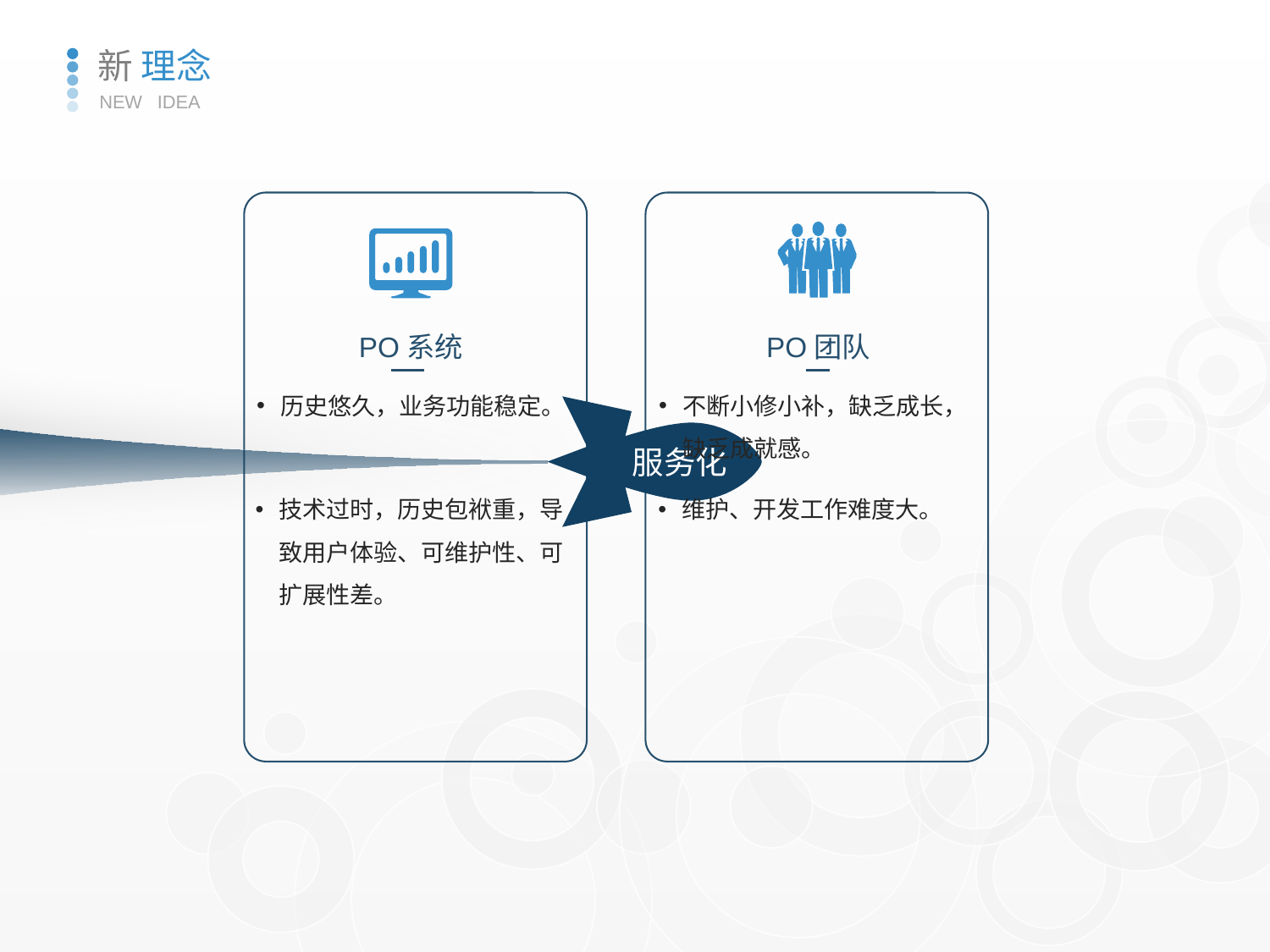

服务化

新 理念
NEW   IDEA

PO系统
PO团队
历史悠久，业务功能稳定。
不断小修小补，缺乏成长，缺乏成就感。
技术过时，历史包袱重，导致用户体验、可维护性、可扩展性差。
维护、开发工作难度大。